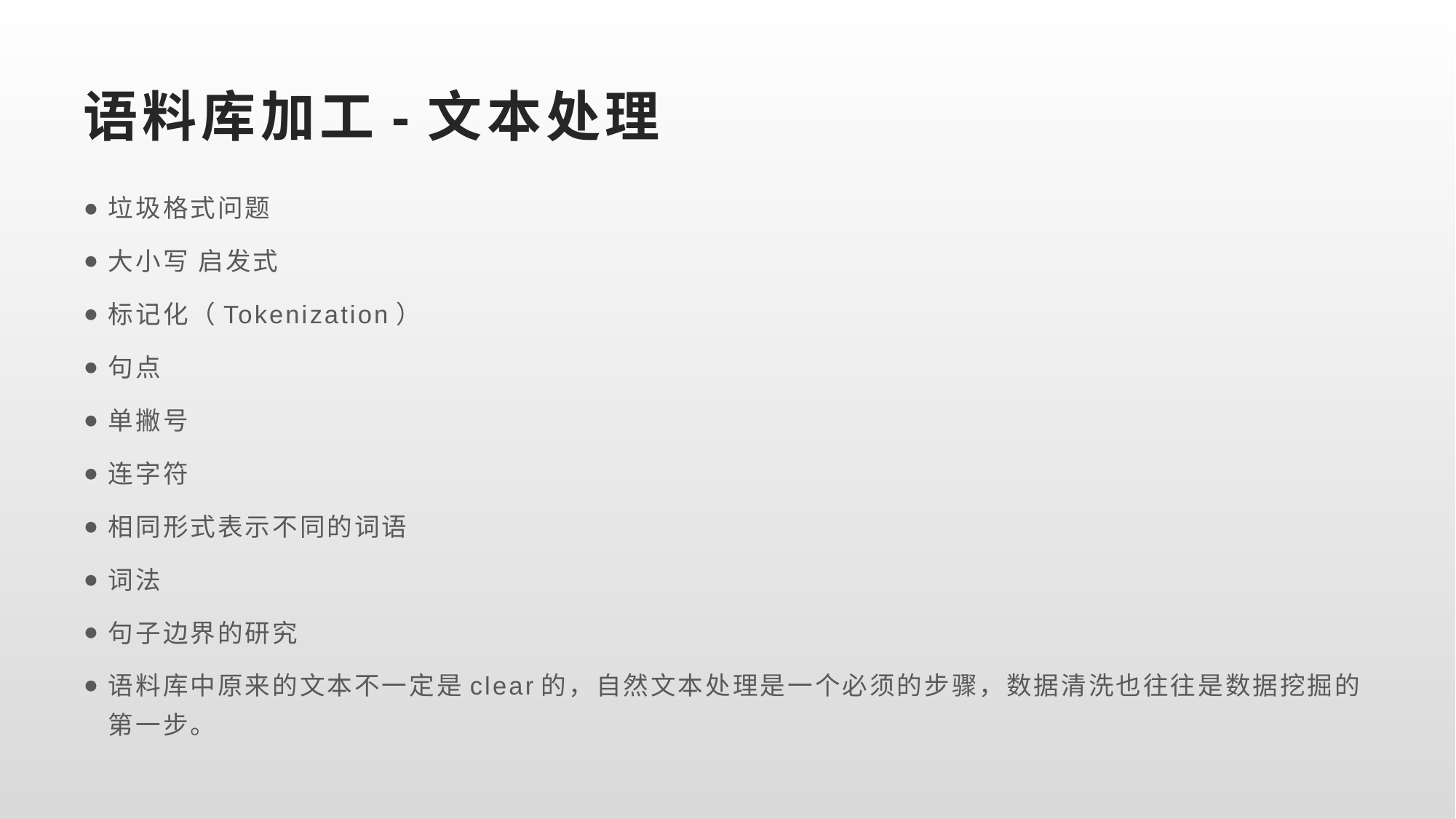

# 语料库加工-文本处理
垃圾格式问题
大小写 启发式
标记化（Tokenization）
句点
单撇号
连字符
相同形式表示不同的词语
词法
句子边界的研究
语料库中原来的文本不一定是clear的，自然文本处理是一个必须的步骤，数据清洗也往往是数据挖掘的第一步。